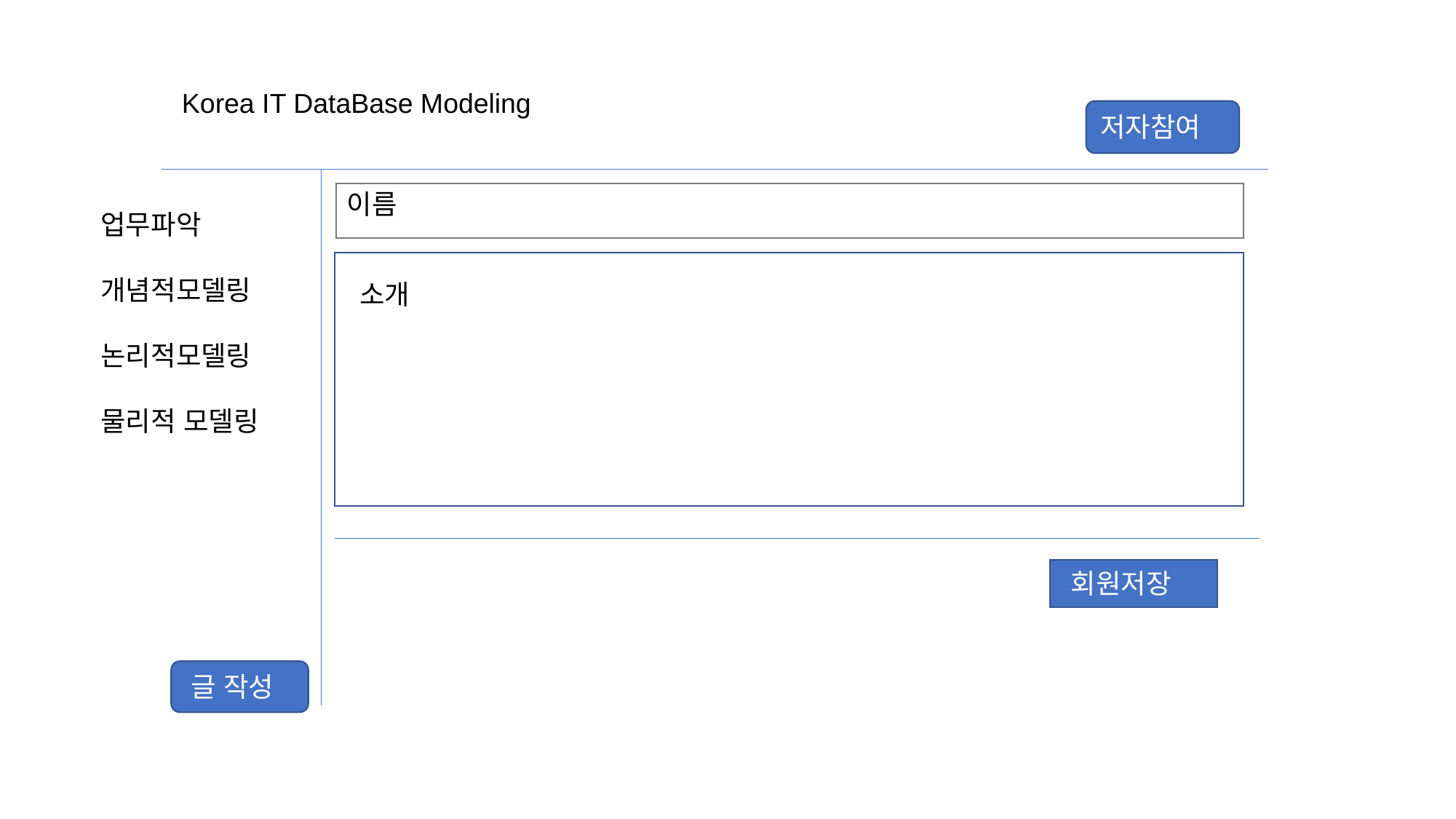

Korea IT DataBase Modeling

저자참여
이름

업무파악

개념적모델링

논리적모델링

물리적 모델링

소개
회원저장

회원저장

글 작성